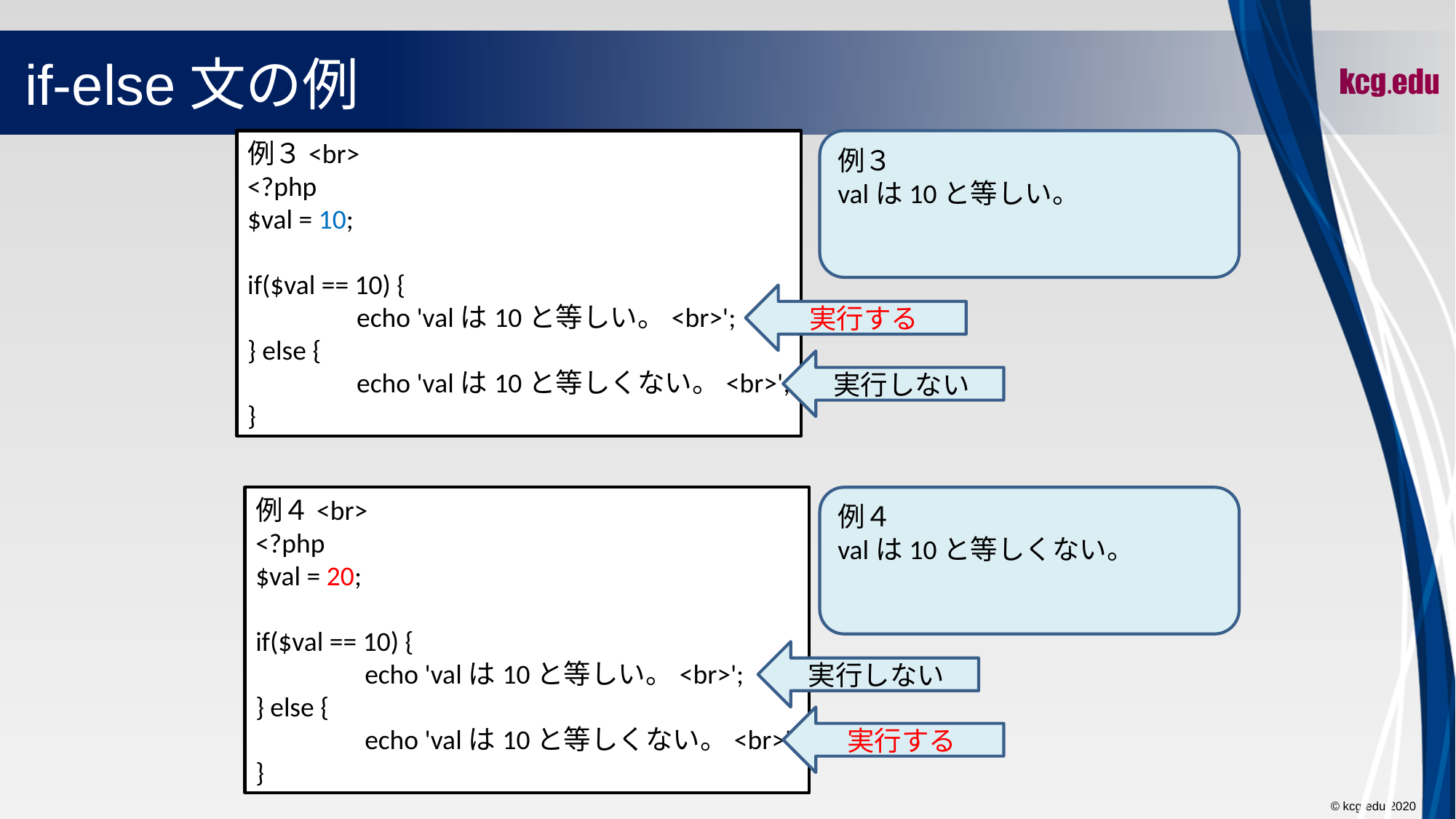

# if-else文の例
例３<br>
<?php
$val = 10;

if($val == 10) {
	echo 'valは10と等しい。<br>';
} else {
	echo 'valは10と等しくない。<br>';
}
例３
valは10と等しい。
実行する
実行しない
例４<br>
<?php
$val = 20;

if($val == 10) {
	echo 'valは10と等しい。<br>';
} else {
	echo 'valは10と等しくない。<br>';
}
例４
valは10と等しくない。
実行しない
実行する